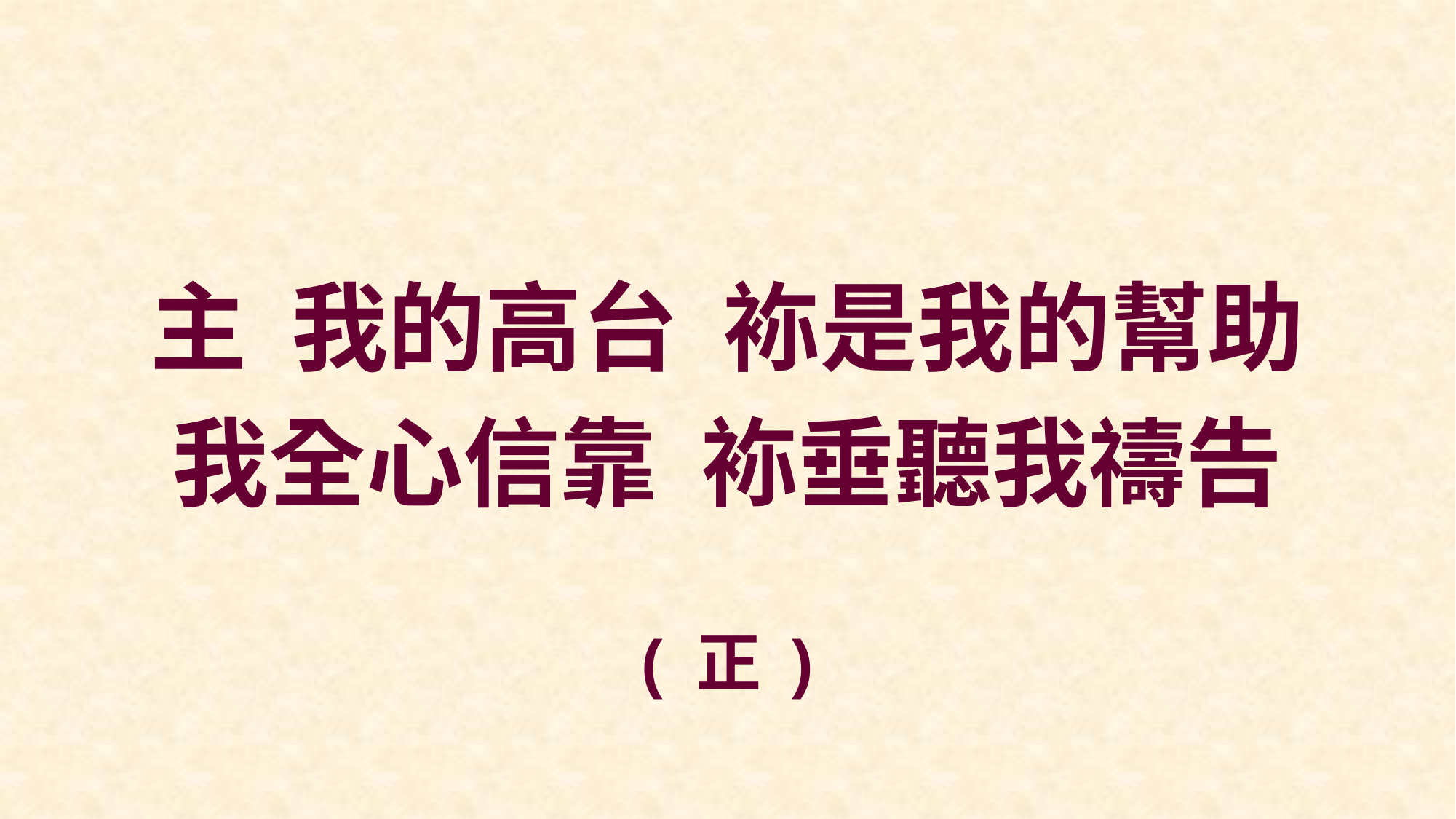

主  我的高台  袮是我的幫助
我全心信靠  袮垂聽我禱告
( 正 )